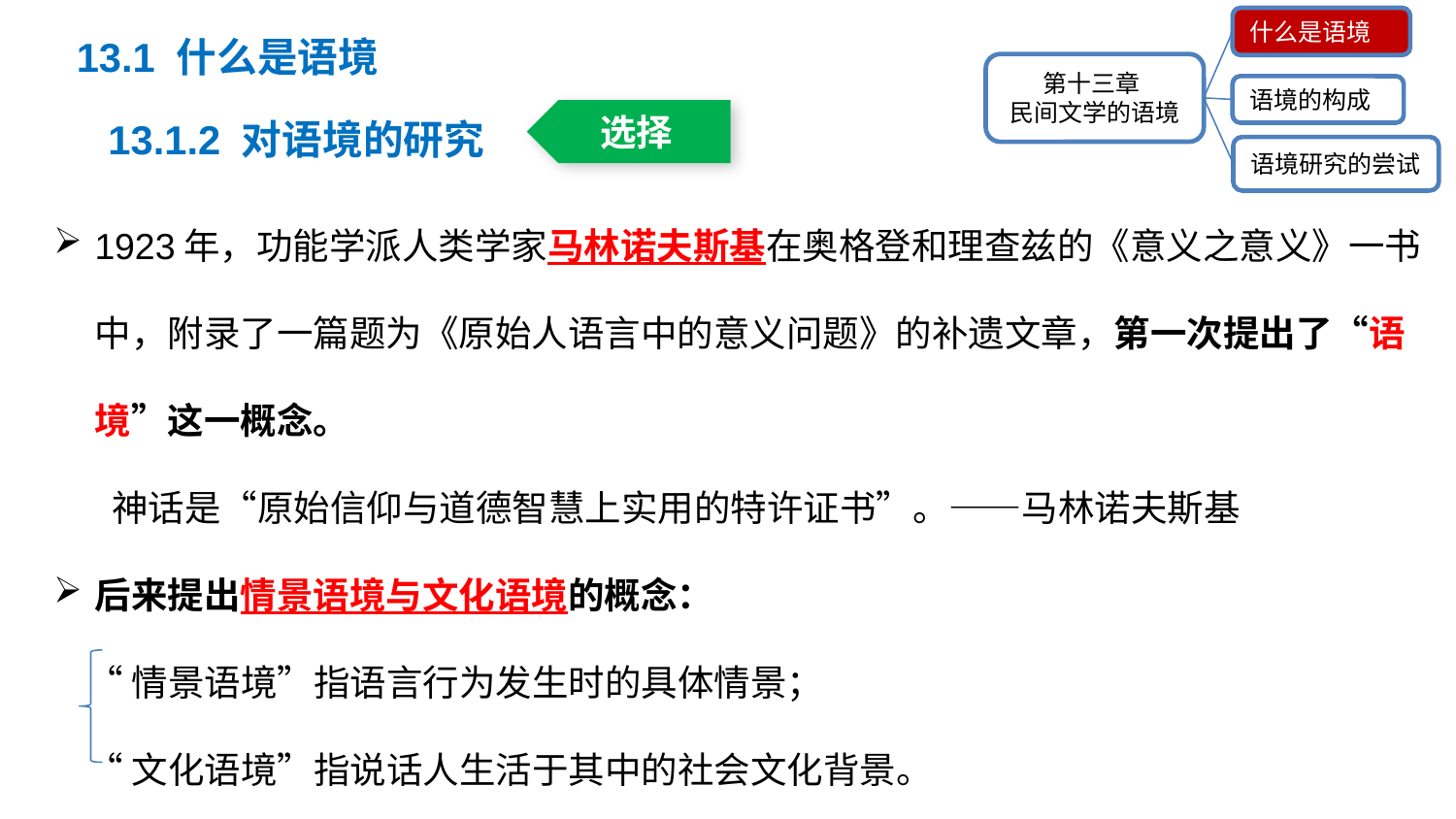

13.1 什么是语境
什么是语境
第十三章
民间文学的语境
语境的构成
语境研究的尝试
13.1.2 对语境的研究
选择
1923年，功能学派人类学家马林诺夫斯基在奥格登和理查兹的《意义之意义》一书中，附录了一篇题为《原始人语言中的意义问题》的补遗文章，第一次提出了“语境”这一概念。
      神话是“原始信仰与道德智慧上实用的特许证书”。——马林诺夫斯基
后来提出情景语境与文化语境的概念：
    “情景语境”指语言行为发生时的具体情景；
    “文化语境”指说话人生活于其中的社会文化背景。